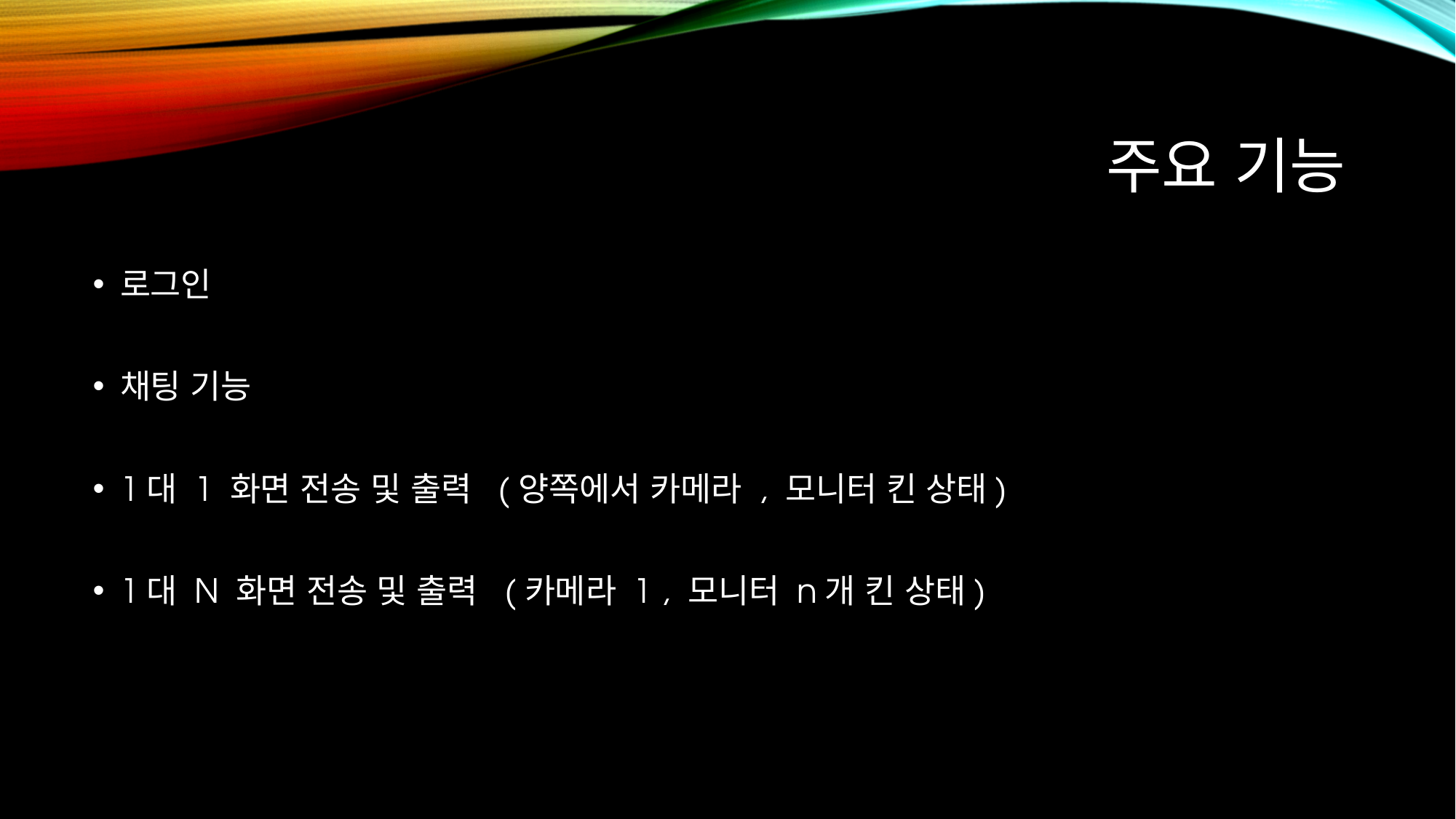

# 주요 기능
로그인

채팅 기능

1대 1 화면 전송 및 출력  (양쪽에서 카메라 , 모니터 킨 상태)

1대 N 화면 전송 및 출력  (카메라 1 , 모니터 n개 킨 상태)